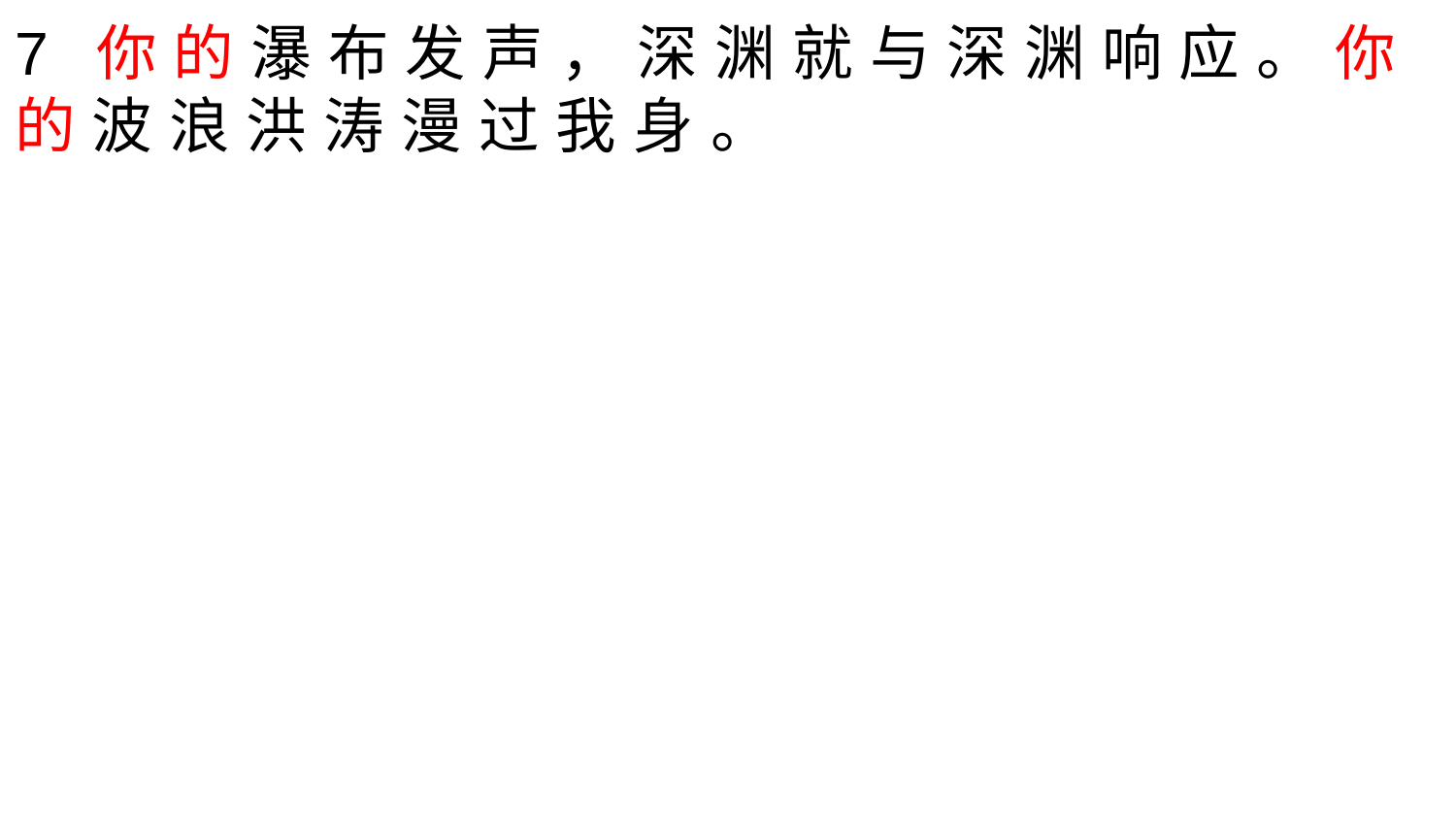

7  你 的 瀑 布 发 声 ， 深 渊 就 与 深 渊 响 应 。 你 的 波 浪 洪 涛 漫 过 我 身 。